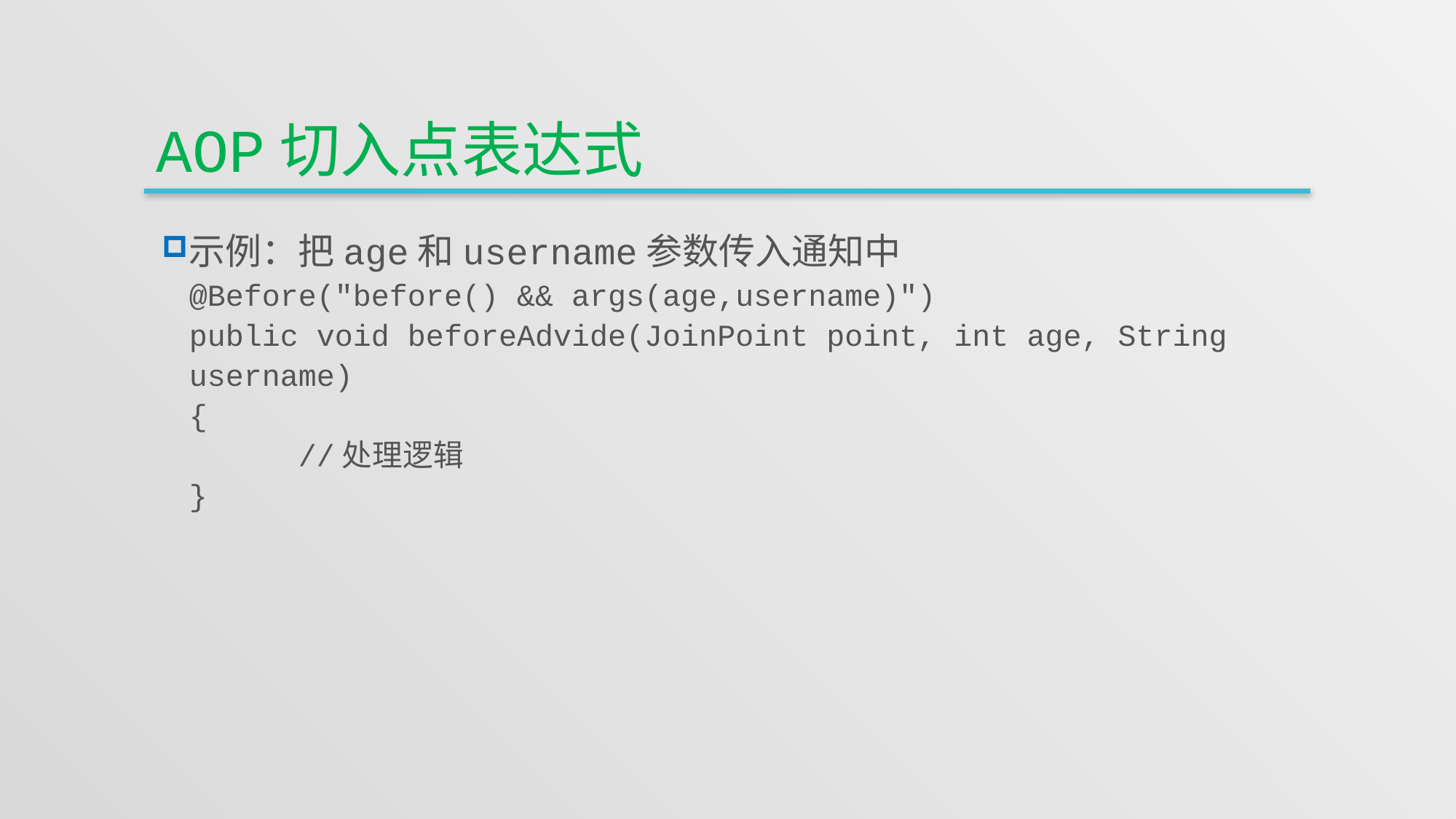

# aop切入点表达式
示例：把age和username参数传入通知中
@Before("before() && args(age,username)")
public void beforeAdvide(JoinPoint point, int age, String username)
{
      //处理逻辑
}